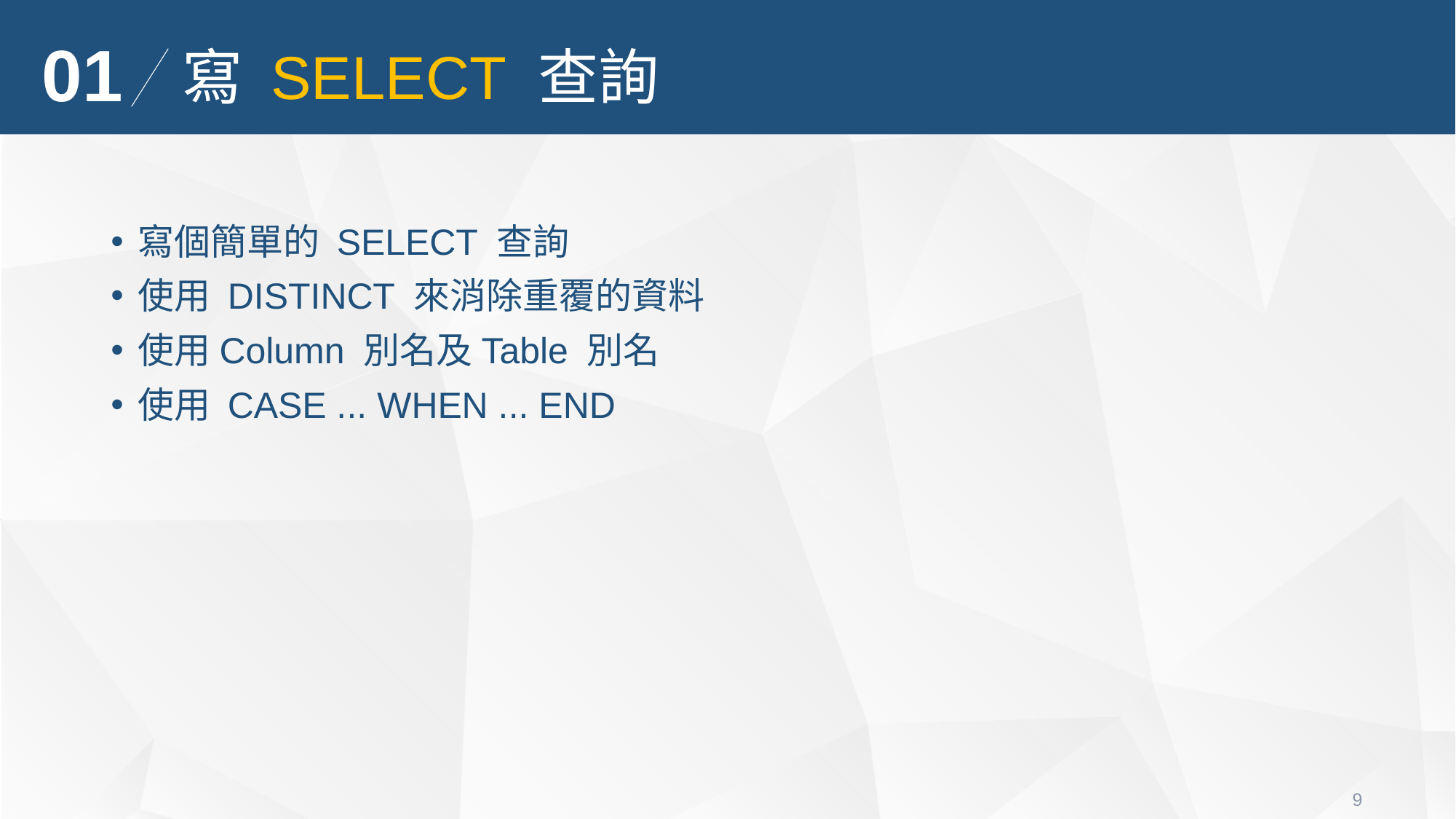

01

寫 SELECT 查詢
寫個簡單的 SELECT 查詢
使用 DISTINCT 來消除重覆的資料
使用Column 別名及Table 別名
使用 CASE ... WHEN ... END